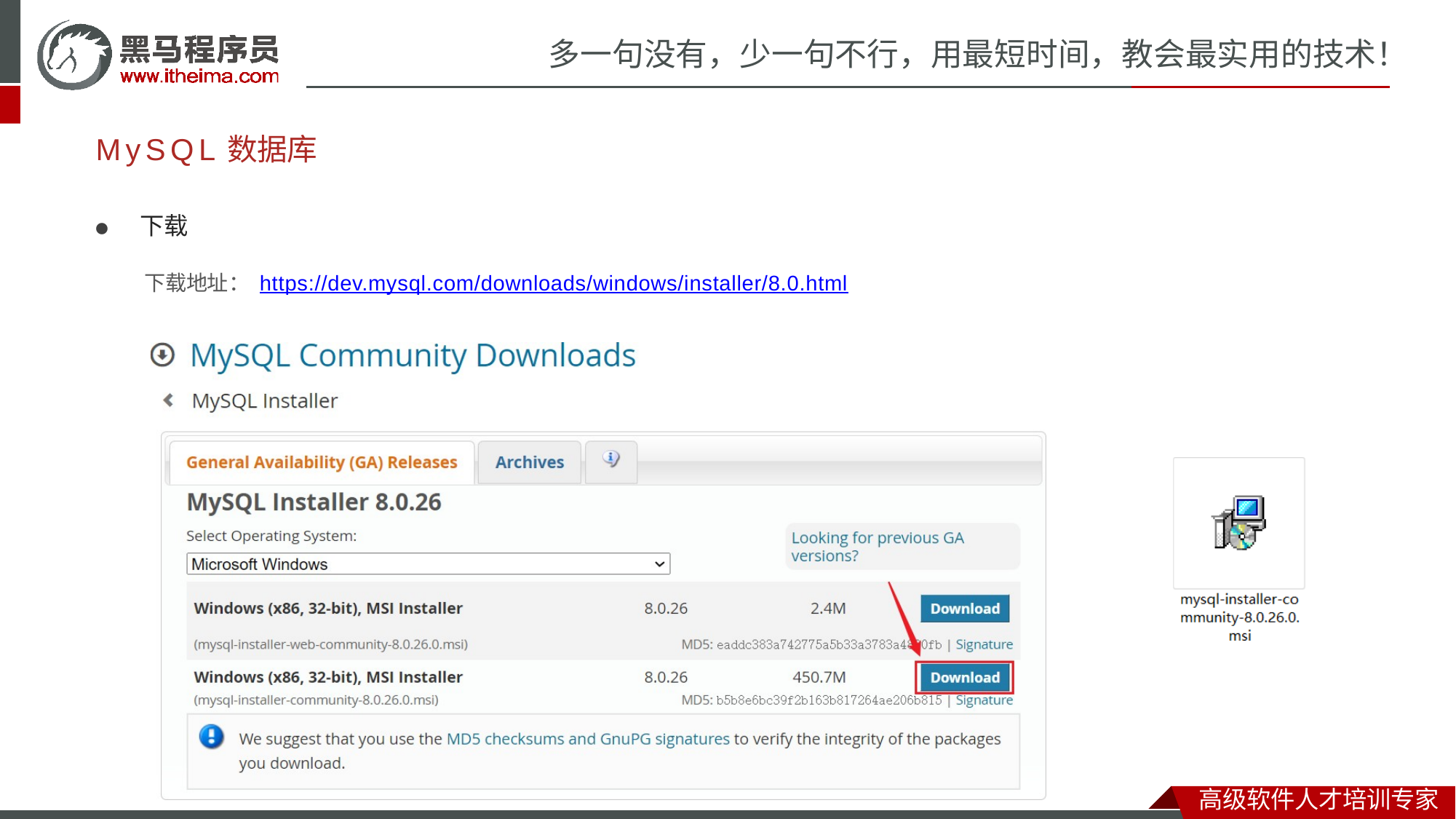

# 多一句没有，少一句不行，用最短时间，教会最实用的技术！

MySQL数据库

⚫	下载

下载地址： https://dev.mysql.com/downloads/windows/installer/8.0.html

高级软件人才培训专家